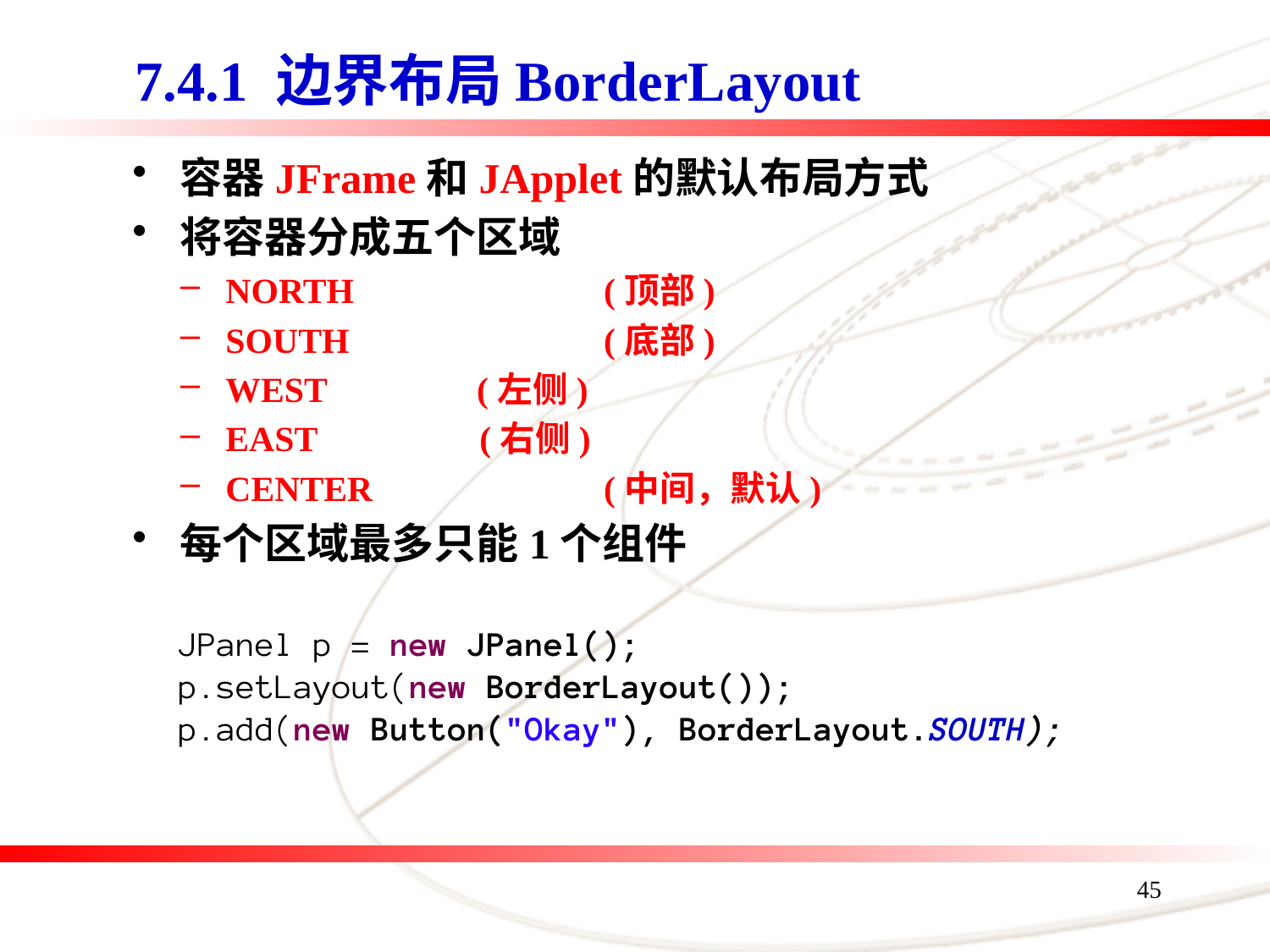

7.4.1 边界布局BorderLayout
容器JFrame和JApplet的默认布局方式
将容器分成五个区域
NORTH 	              (顶部)
SOUTH 	              (底部)
WEST 	              (左侧)
EAST 		(右侧)
CENTER 	              (中间，默认)
每个区域最多只能1个组件
JPanel p = new JPanel();
p.setLayout(new BorderLayout());
p.add(new Button("Okay"), BorderLayout.SOUTH);

45